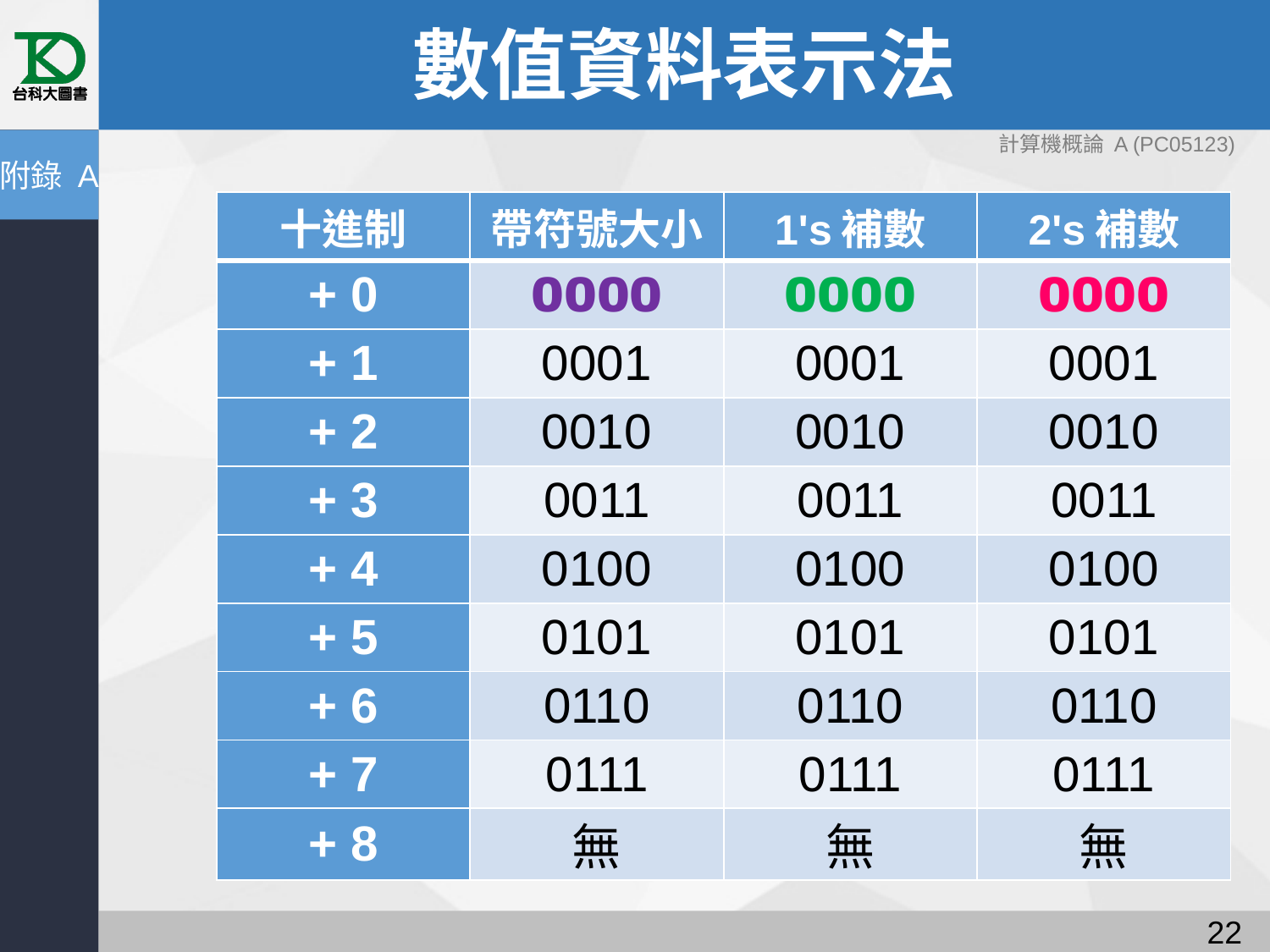

# 數值資料表示法
計算機概論 A (PC05123)
附錄 A
| 十進制 | 帶符號大小 | 1's補數 | 2's補數 |
| --- | --- | --- | --- |
| + 0 | 0000 | 0000 | 0000 |
| + 1 | 0001 | 0001 | 0001 |
| + 2 | 0010 | 0010 | 0010 |
| + 3 | 0011 | 0011 | 0011 |
| + 4 | 0100 | 0100 | 0100 |
| + 5 | 0101 | 0101 | 0101 |
| + 6 | 0110 | 0110 | 0110 |
| + 7 | 0111 | 0111 | 0111 |
| + 8 | 無 | 無 | 無 |
22